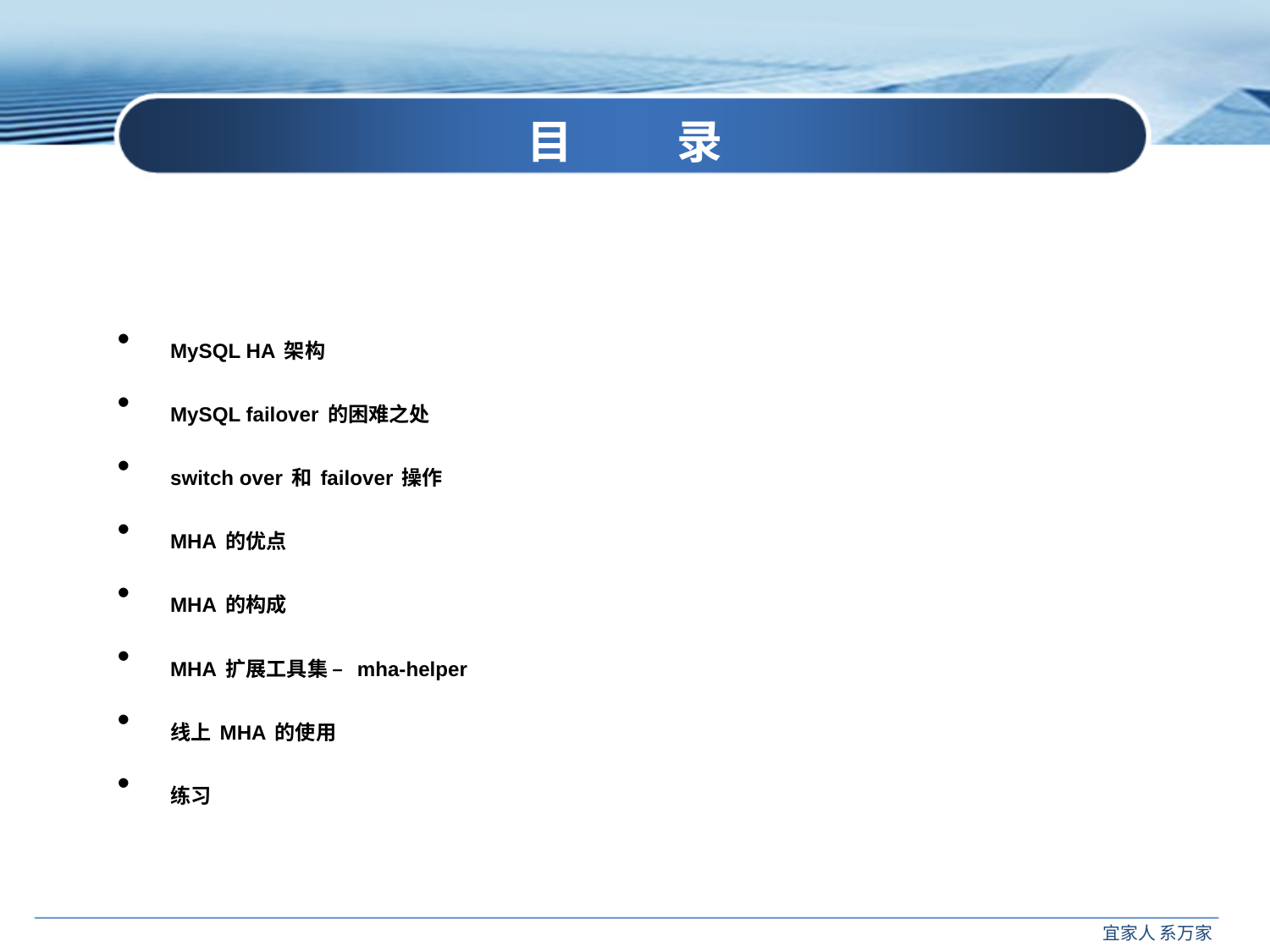

目          录
Data
Architect
MySQL HA架构
MySQL failover的困难之处
switch over和failover操作
MHA的优点
MHA的构成
MHA扩展工具集 – mha-helper
线上MHA的使用
练习

Application
DBA
Product
DBA
宜家人 系万家